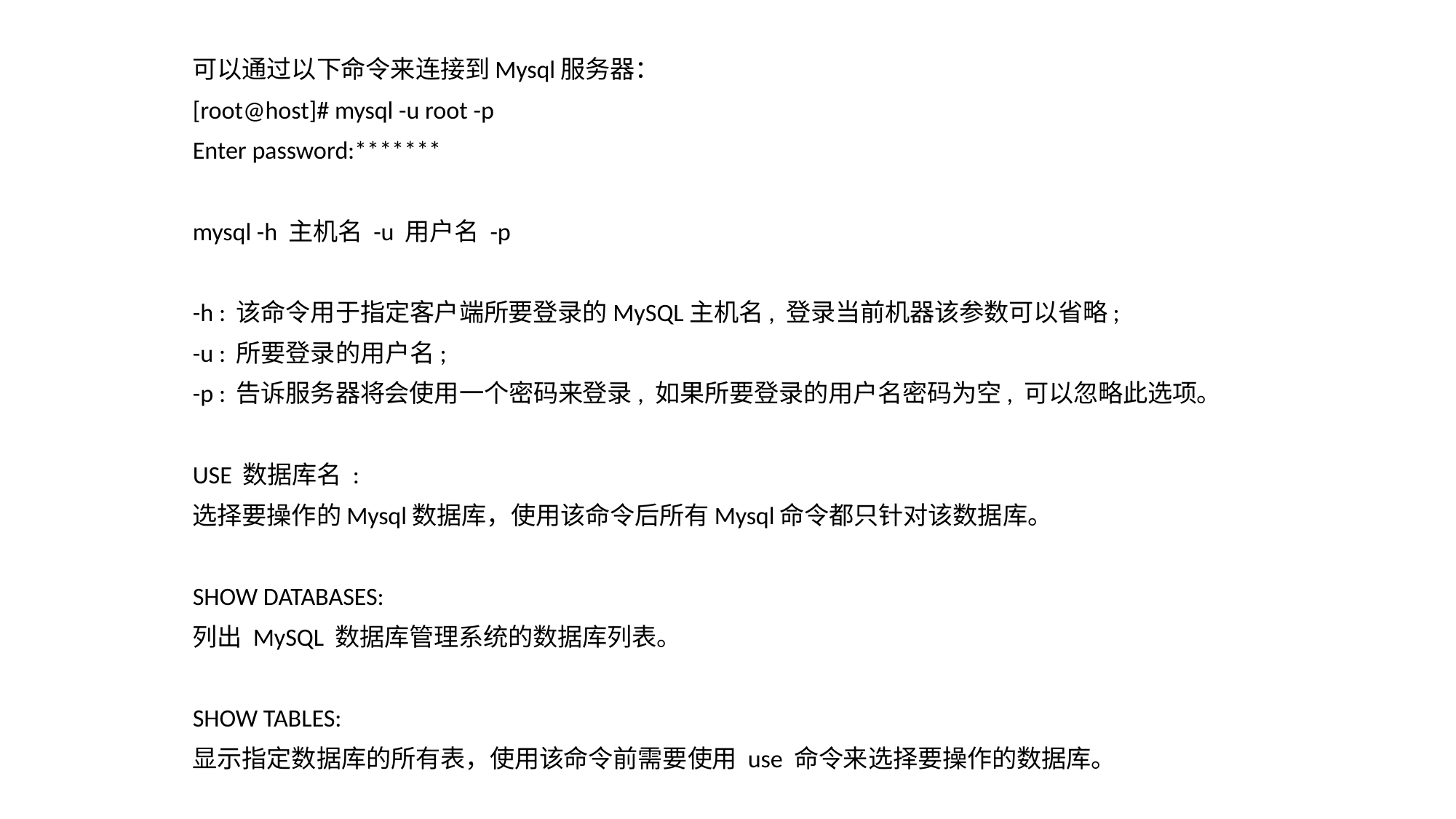

可以通过以下命令来连接到Mysql服务器：
[root@host]# mysql -u root -p
Enter password:*******

mysql -h 主机名 -u 用户名 -p

-h : 该命令用于指定客户端所要登录的MySQL主机名, 登录当前机器该参数可以省略;
-u : 所要登录的用户名;
-p : 告诉服务器将会使用一个密码来登录, 如果所要登录的用户名密码为空, 可以忽略此选项。

USE 数据库名 :
选择要操作的Mysql数据库，使用该命令后所有Mysql命令都只针对该数据库。

SHOW DATABASES:
列出 MySQL 数据库管理系统的数据库列表。

SHOW TABLES:
显示指定数据库的所有表，使用该命令前需要使用 use 命令来选择要操作的数据库。